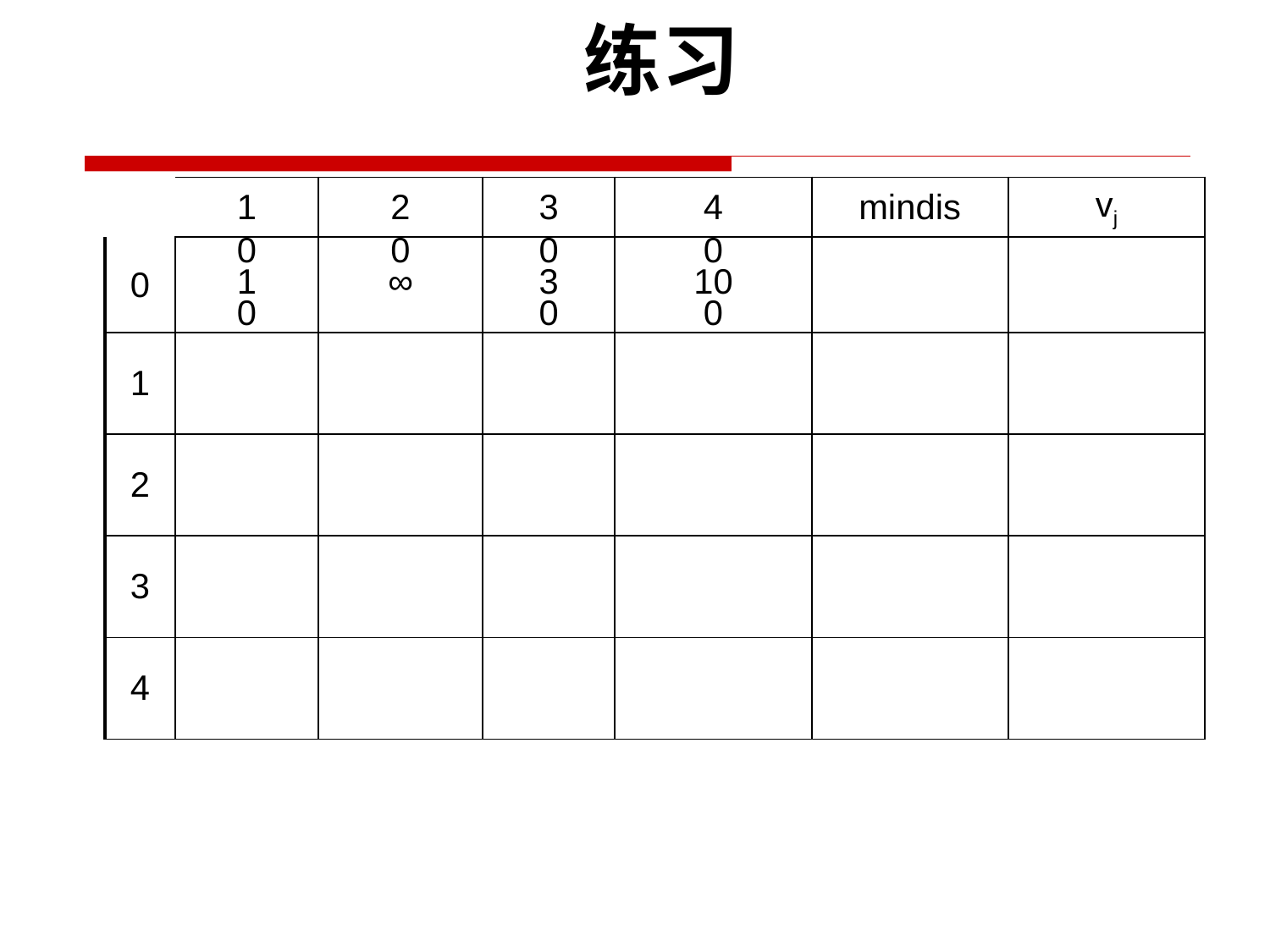

练习
|  | 1 | 2 | 3 | 4 | mindis | vj |
| --- | --- | --- | --- | --- | --- | --- |
| 0 | 0 1 0 | 0 ∞ | 0 3 0 | 0 10 0 |  |  |
| 1 |  |  |  |  |  |  |
| 2 |  |  |  |  |  |  |
| 3 |  |  |  |  |  |  |
| 4 |  |  |  |  |  |  |